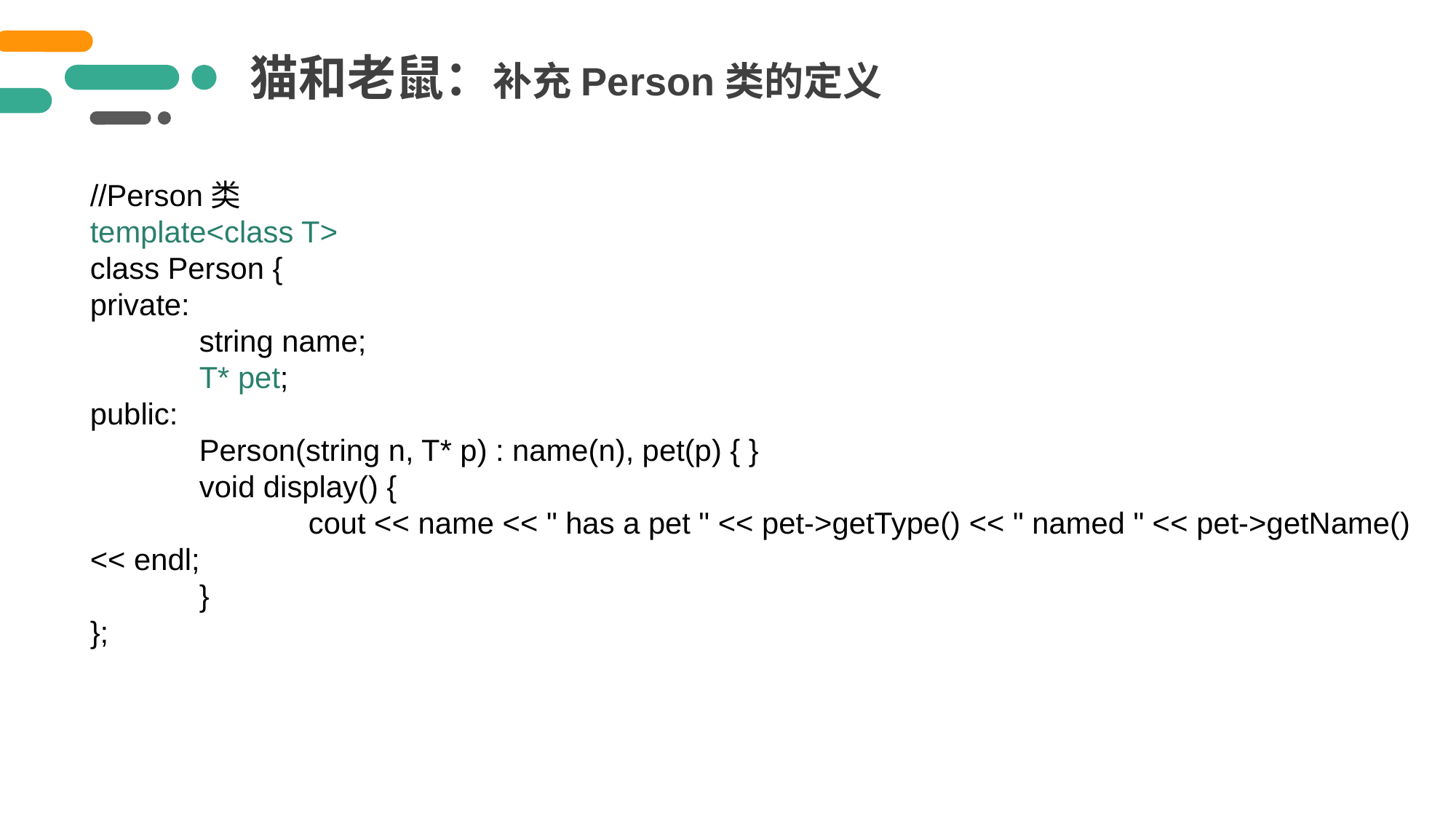

猫和老鼠：补充Person类的定义

//Person类
template<class T>
class Person {
private:
	string name;
	T* pet;
public:
	Person(string n, T* p) : name(n), pet(p) { }
	void display() {
		cout << name << " has a pet " << pet->getType() << " named " << pet->getName() << endl;
	}
};